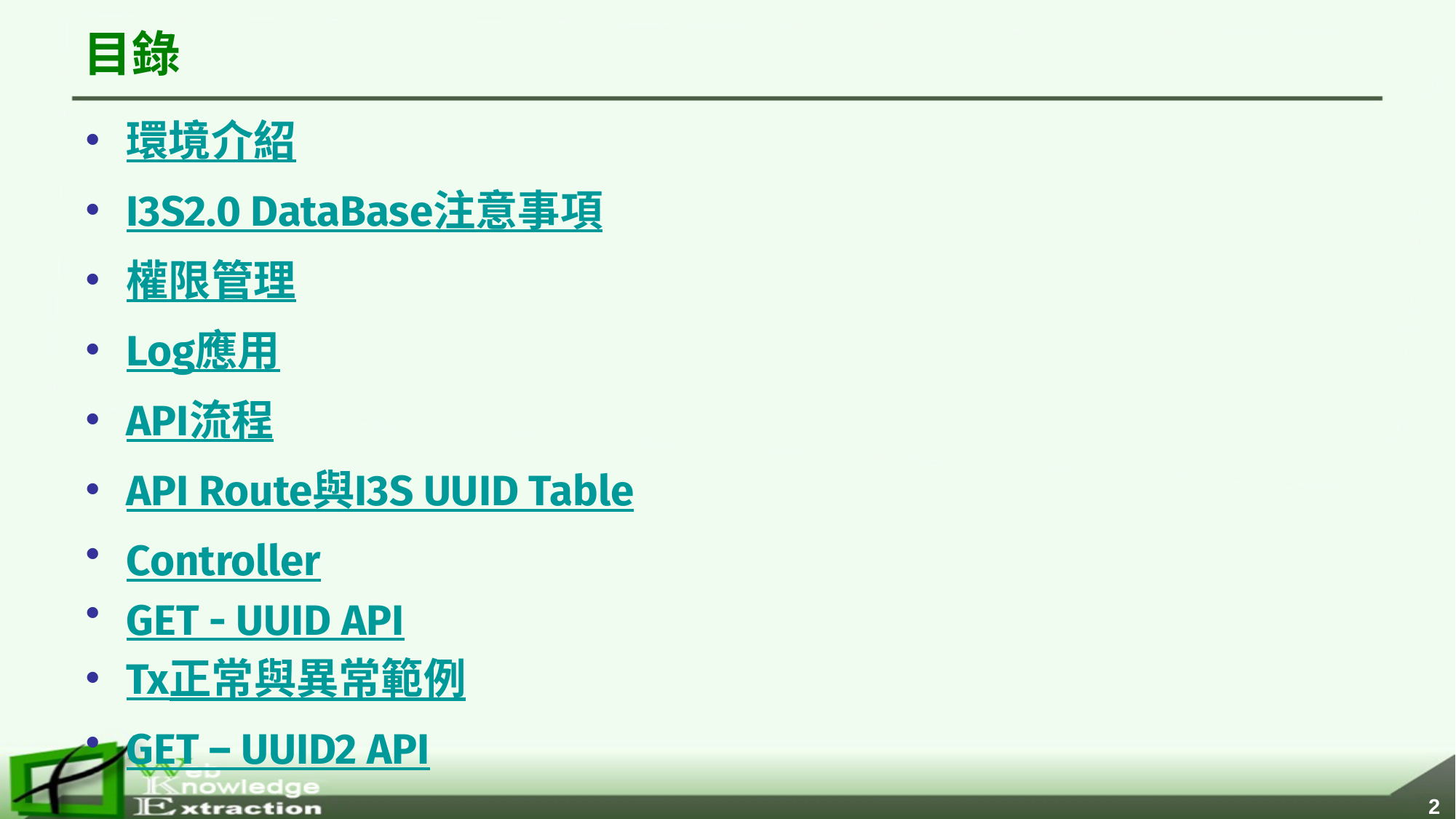

# 目錄
環境介紹
I3S2.0 DataBase注意事項
權限管理
Log應用
API流程
API Route與I3S UUID Table
Controller
GET - UUID API
Tx正常與異常範例
GET – UUID2 API

2